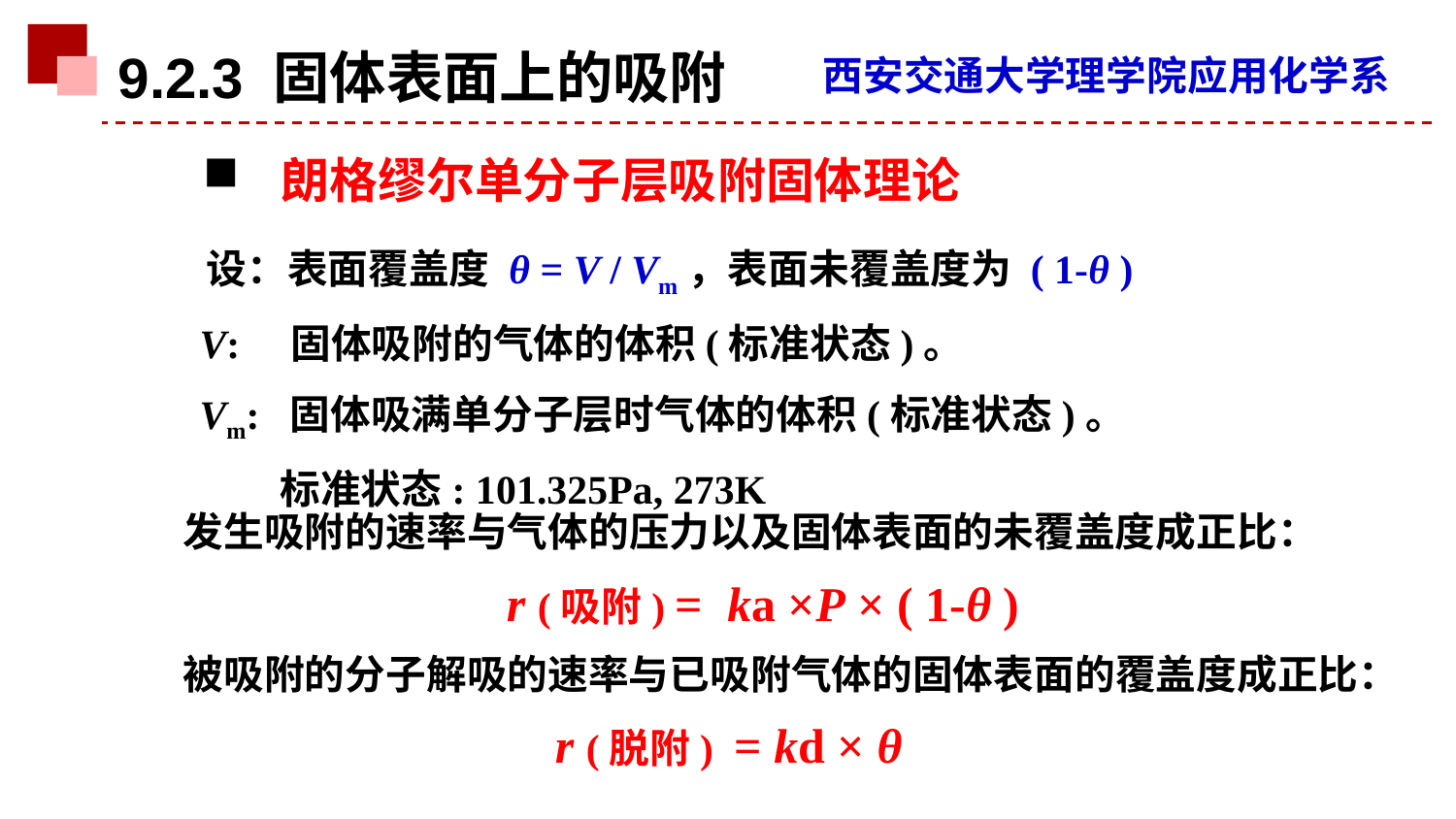

9.2.3 固体表面上的吸附
 朗格缪尔单分子层吸附固体理论
   设：表面覆盖度 θ = V / Vm，表面未覆盖度为 ( 1-θ )
   V:    固体吸附的气体的体积(标准状态)。
   Vm:  固体吸满单分子层时气体的体积(标准状态)。
           标准状态: 101.325Pa, 273K
      发生吸附的速率与气体的压力以及固体表面的未覆盖度成正比：
                                r (吸附) =  ka ×P × ( 1-θ )
      被吸附的分子解吸的速率与已吸附气体的固体表面的覆盖度成正比：
                                    r (脱附)  = kd × θ